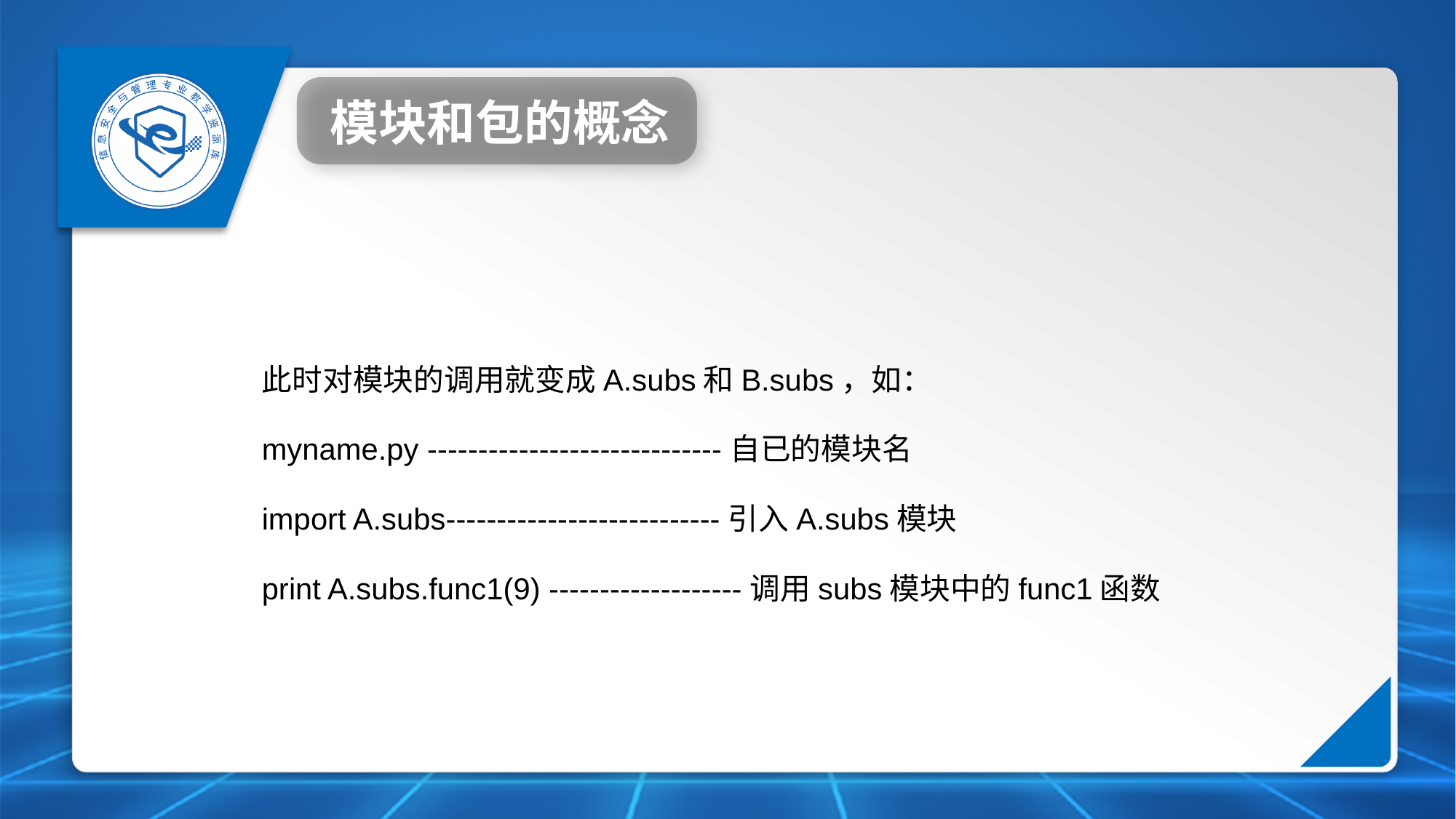

模块和包的概念
此时对模块的调用就变成A.subs和B.subs，如：
myname.py -----------------------------自已的模块名
import A.subs---------------------------引入A.subs模块
print A.subs.func1(9) -------------------调用subs模块中的func1函数